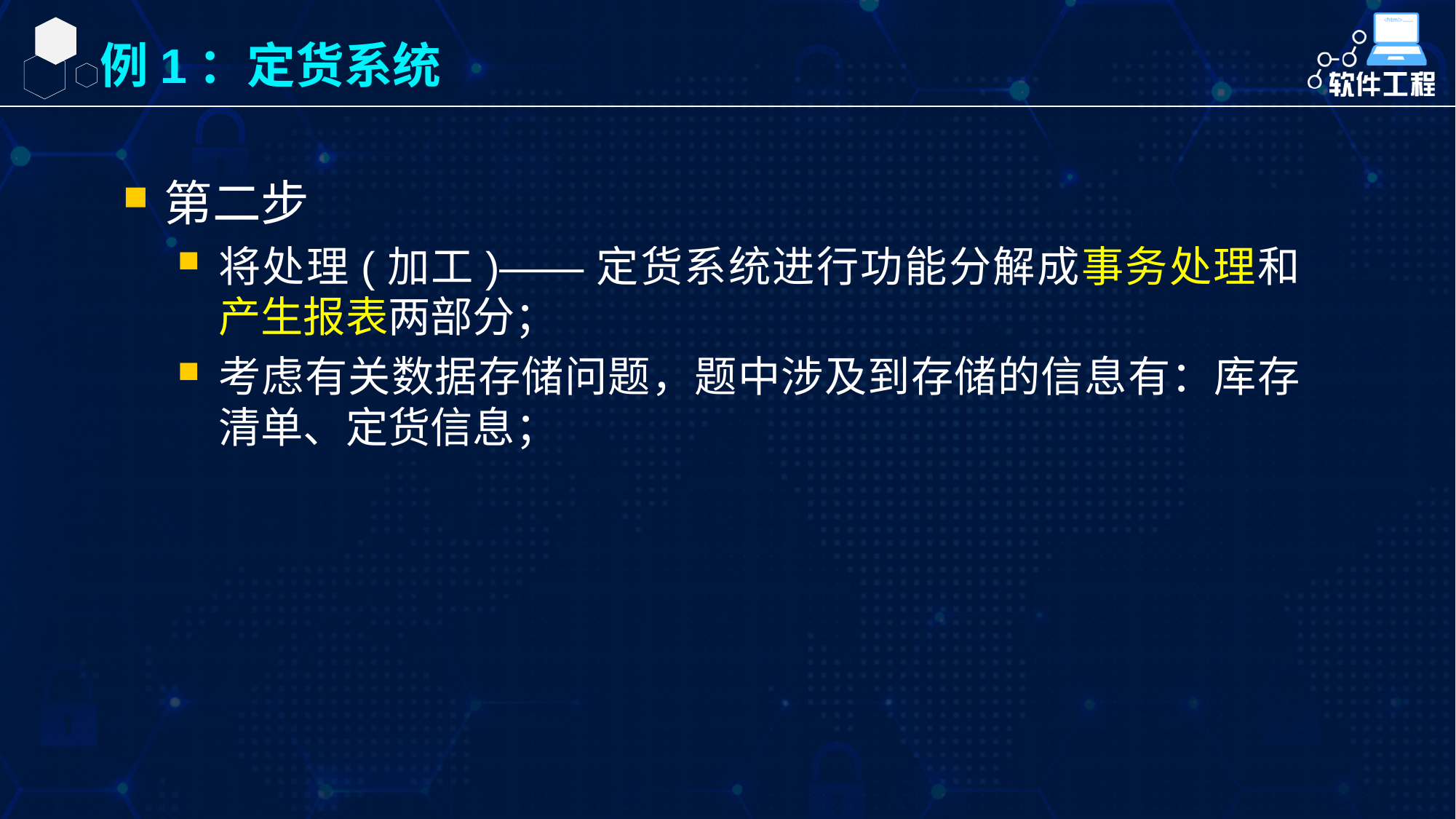

例1：定货系统

第二步
将处理(加工)——定货系统进行功能分解成事务处理和产生报表两部分；
考虑有关数据存储问题，题中涉及到存储的信息有：库存清单、定货信息；